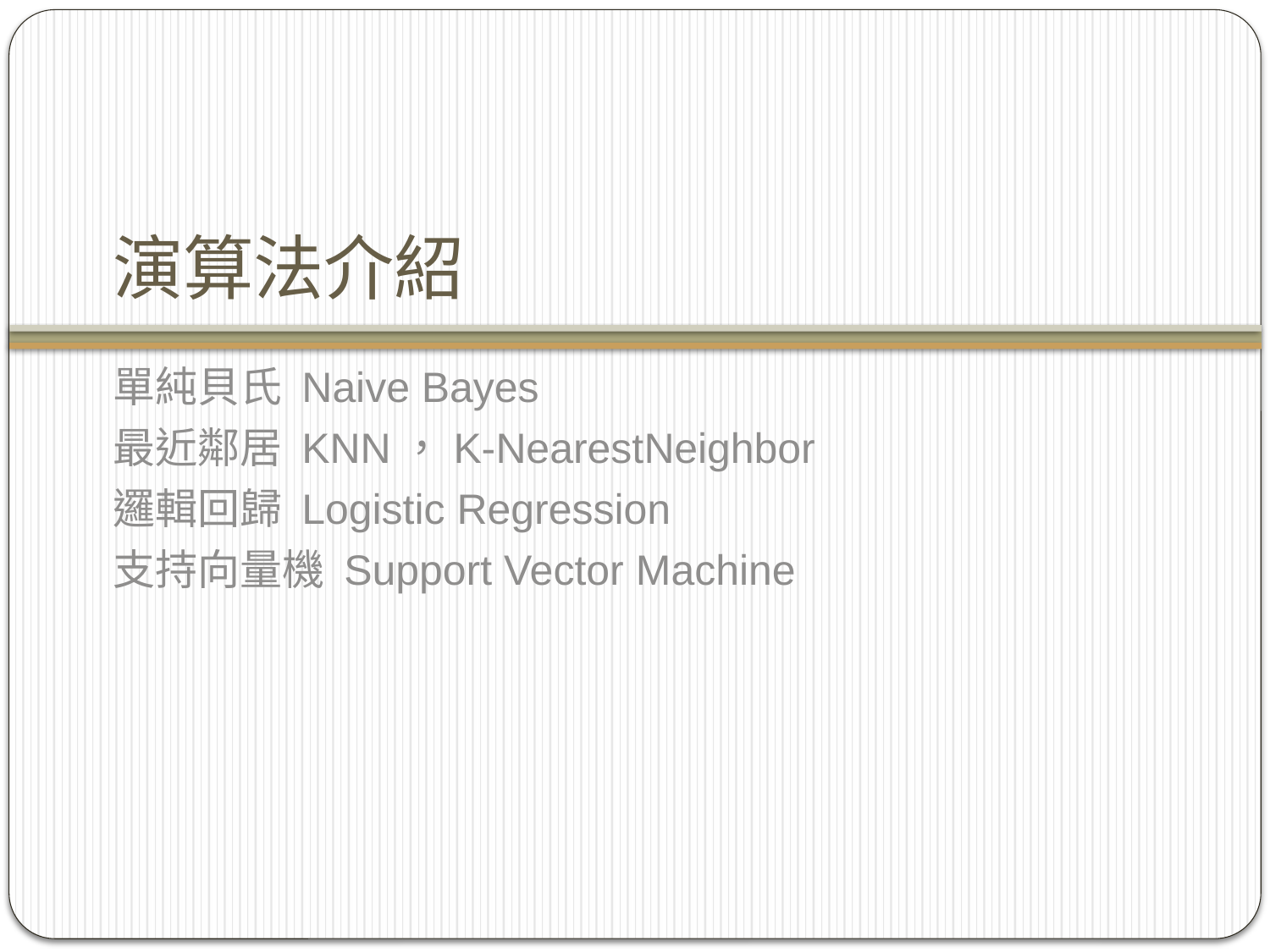

# 演算法介紹
單純貝氏 Naive Bayes
最近鄰居 KNN，K-NearestNeighbor
邏輯回歸 Logistic Regression
支持向量機 Support Vector Machine